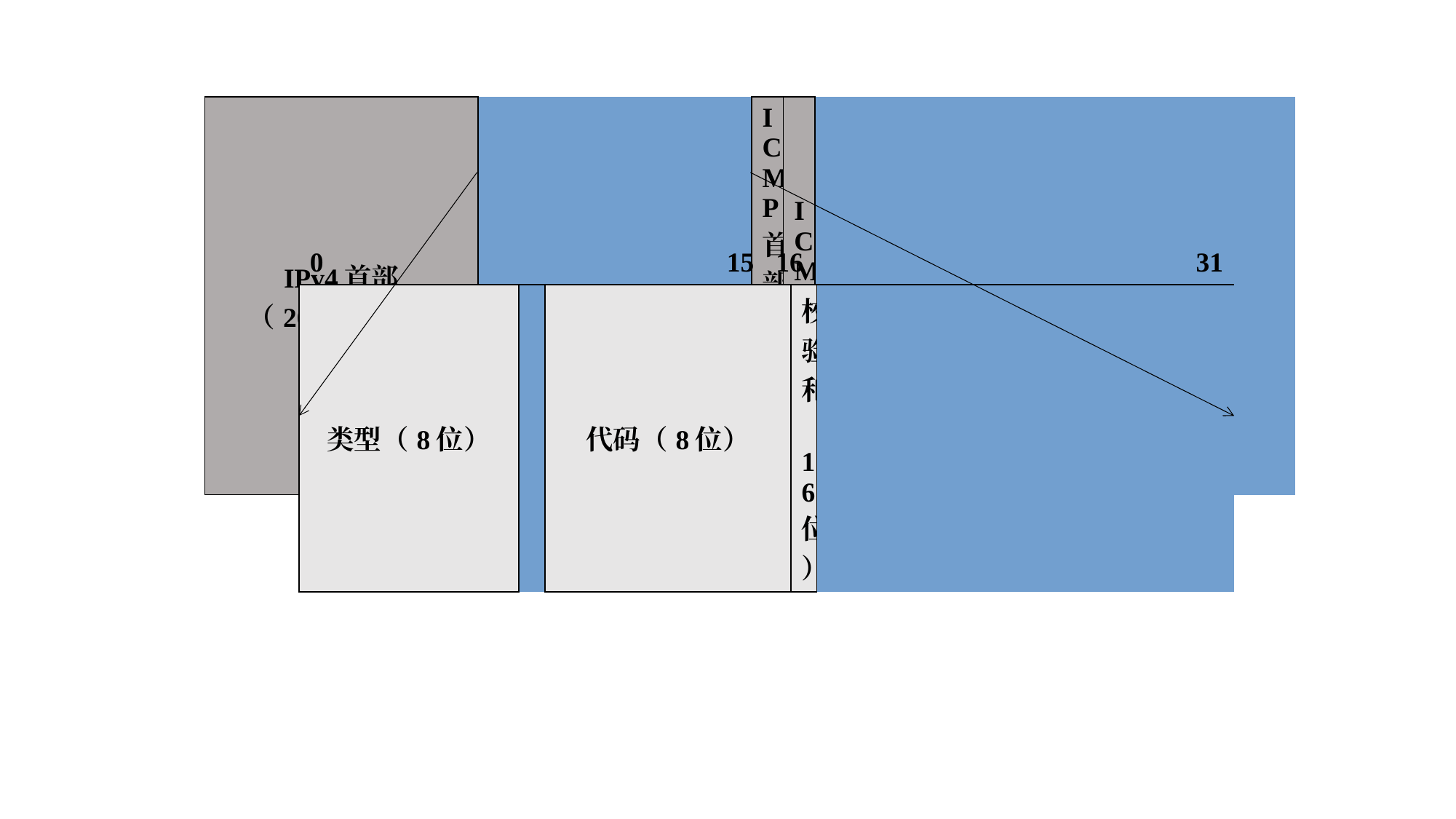

| IPv4首部 （20-40字节） |  | ICMP首部（4字节） | ICMP数据 |  |  |  |  |  |
| --- | --- | --- | --- | --- | --- | --- | --- | --- |
| 0 |  |  | 15 | 16 |  |  |  |  |  | 31 |
| --- | --- | --- | --- | --- | --- | --- | --- | --- | --- | --- |
| 类型（8位） |  | 代码（8位） |  | 校验和（16位） |  |  |  |  |  |  |